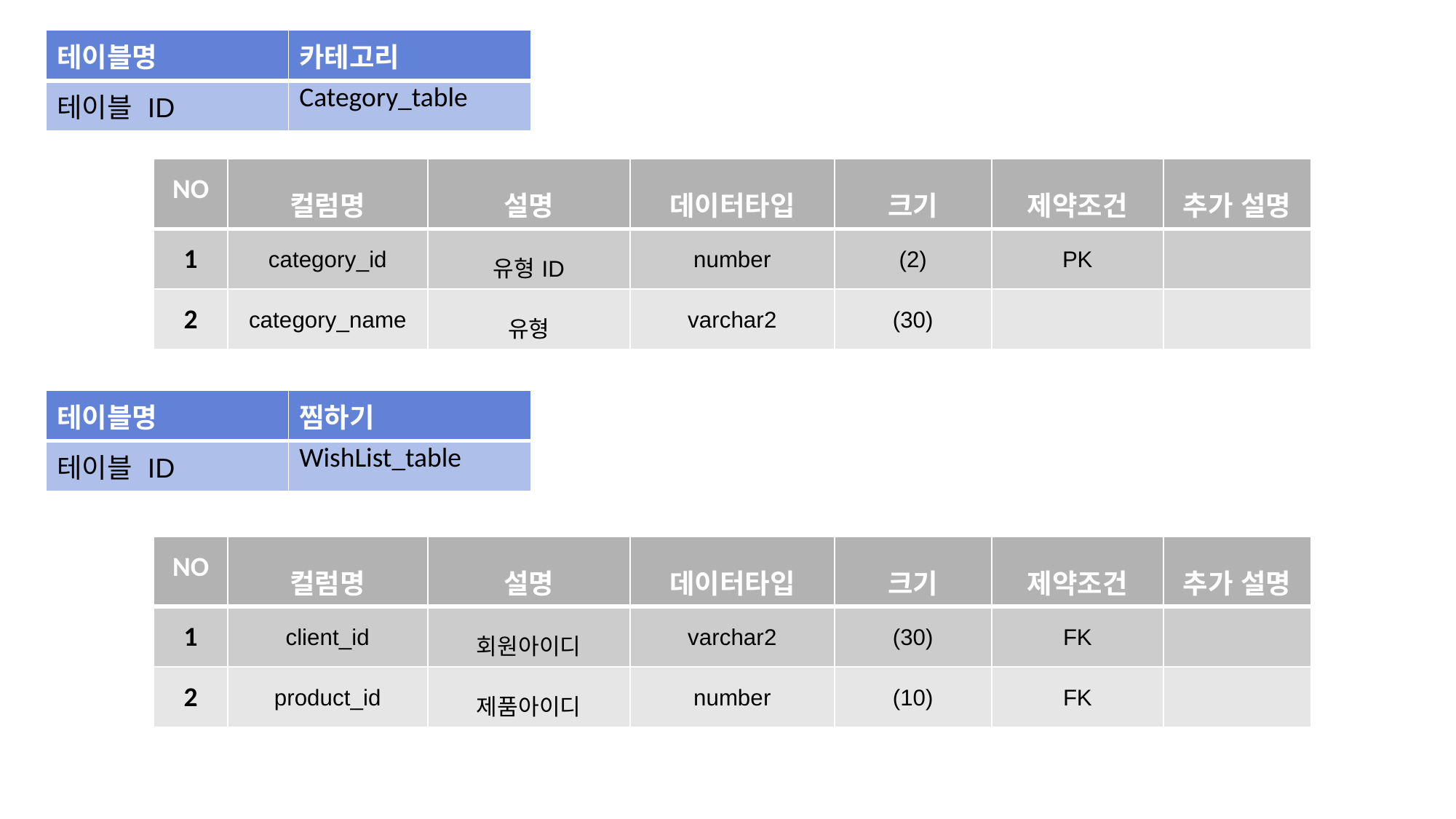

| 테이블명 | 카테고리 |
| --- | --- |
| 테이블 ID | Category\_table |
| NO | 컬럼명 | 설명 | 데이터타입 | 크기 | 제약조건 | 추가 설명 |
| --- | --- | --- | --- | --- | --- | --- |
| 1 | category\_id | 유형ID | number | (2) | PK |  |
| 2 | category\_name | 유형 | varchar2 | (30) |  |  |
| 테이블명 | 찜하기 |
| --- | --- |
| 테이블 ID | WishList\_table |
| NO | 컬럼명 | 설명 | 데이터타입 | 크기 | 제약조건 | 추가 설명 |
| --- | --- | --- | --- | --- | --- | --- |
| 1 | client\_id | 회원아이디 | varchar2 | (30) | FK |  |
| 2 | product\_id | 제품아이디 | number | (10) | FK |  |